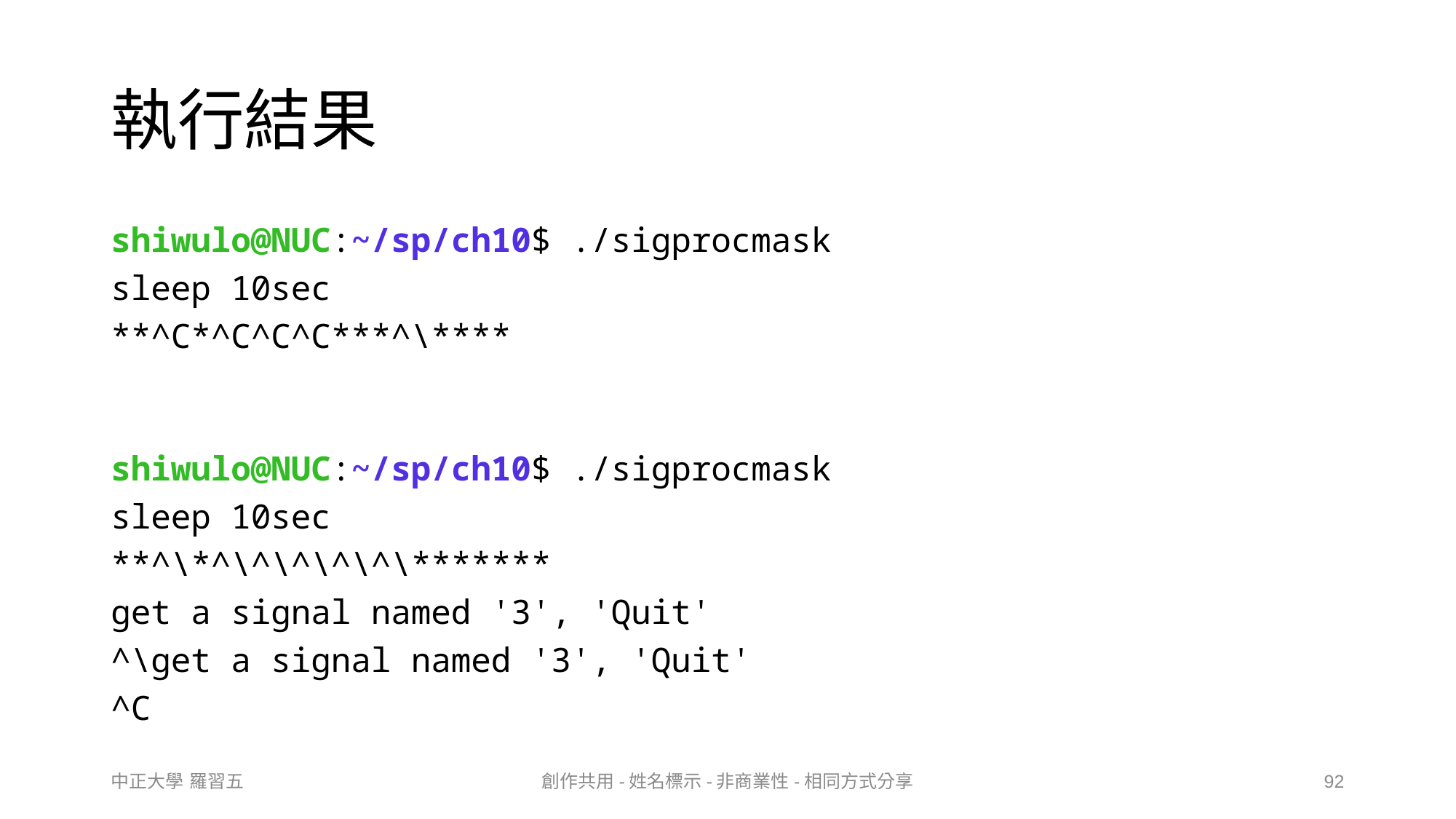

# 執行結果
shiwulo@NUC:~/sp/ch10$ ./sigprocmask
sleep 10sec
**^C*^C^C^C***^\****

shiwulo@NUC:~/sp/ch10$ ./sigprocmask
sleep 10sec
**^\*^\^\^\^\^\*******
get a signal named '3', 'Quit'
^\get a signal named '3', 'Quit'
^C

中正大學 羅習五
創作共用-姓名標示-非商業性-相同方式分享
92